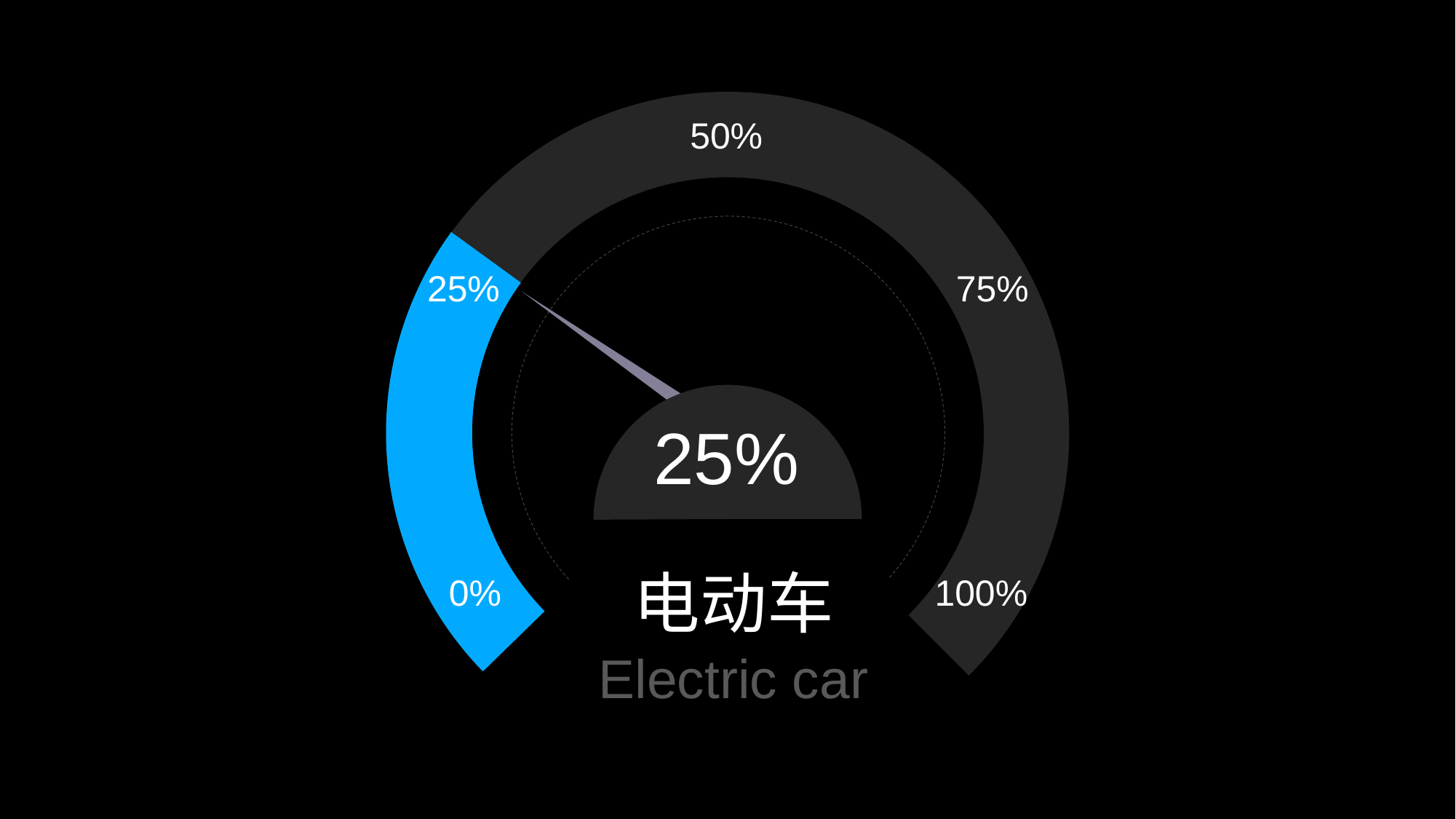

50%

75%
25%

25%
电动车
0%
100%
Electric car